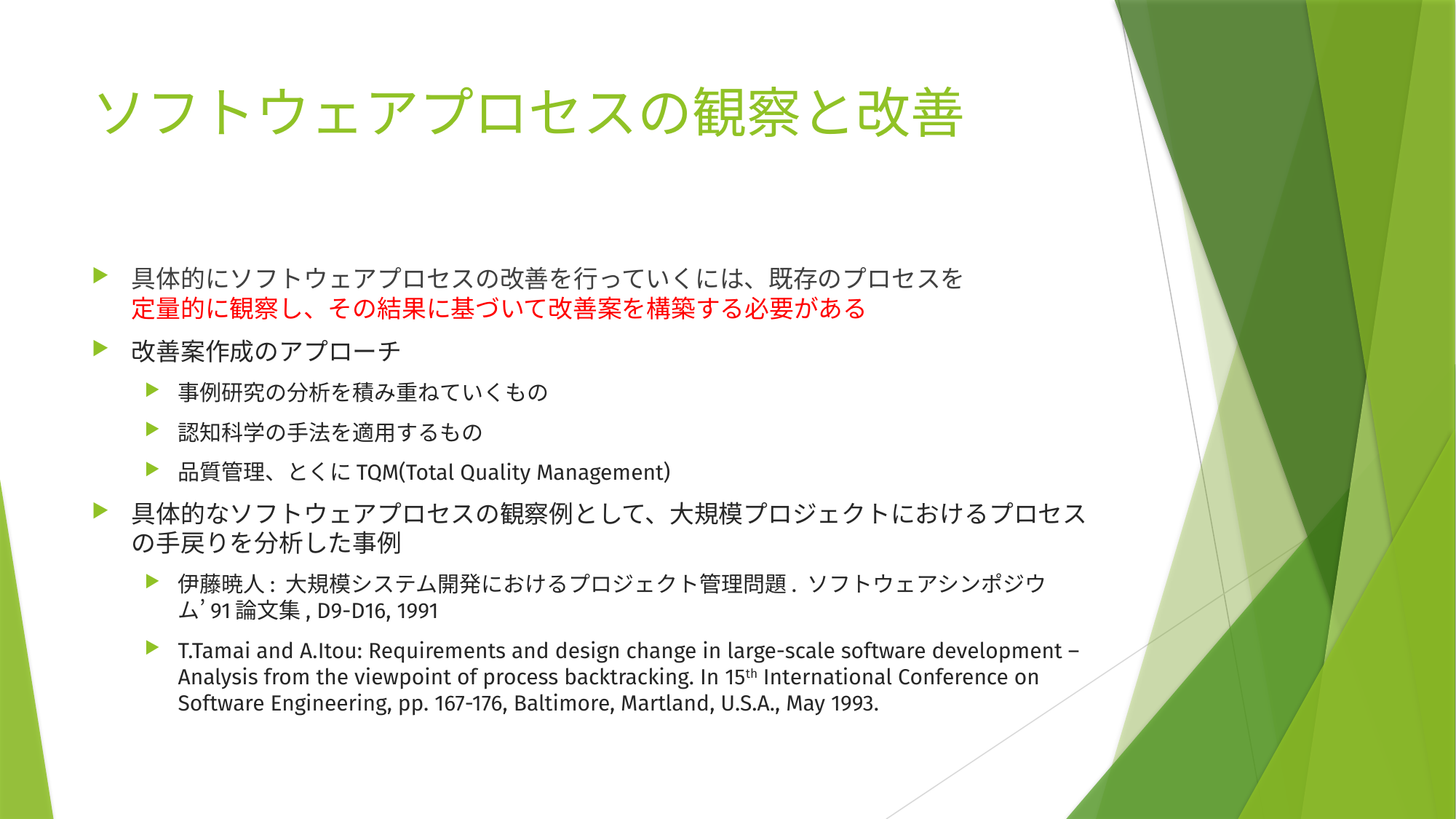

# ソフトウェアプロセスの観察と改善
具体的にソフトウェアプロセスの改善を行っていくには、既存のプロセスを
定量的に観察し、その結果に基づいて改善案を構築する必要がある
改善案作成のアプローチ
事例研究の分析を積み重ねていくもの
認知科学の手法を適用するもの
品質管理、とくにTQM(Total Quality Management)
具体的なソフトウェアプロセスの観察例として、大規模プロジェクトにおけるプロセスの手戻りを分析した事例
伊藤暁人: 大規模システム開発におけるプロジェクト管理問題. ソフトウェアシンポジウム’91論文集, D9-D16, 1991
T.Tamai and A.Itou: Requirements and design change in large-scale software development – Analysis from the viewpoint of process backtracking. In 15th International Conference on Software Engineering, pp. 167-176, Baltimore, Martland, U.S.A., May 1993.